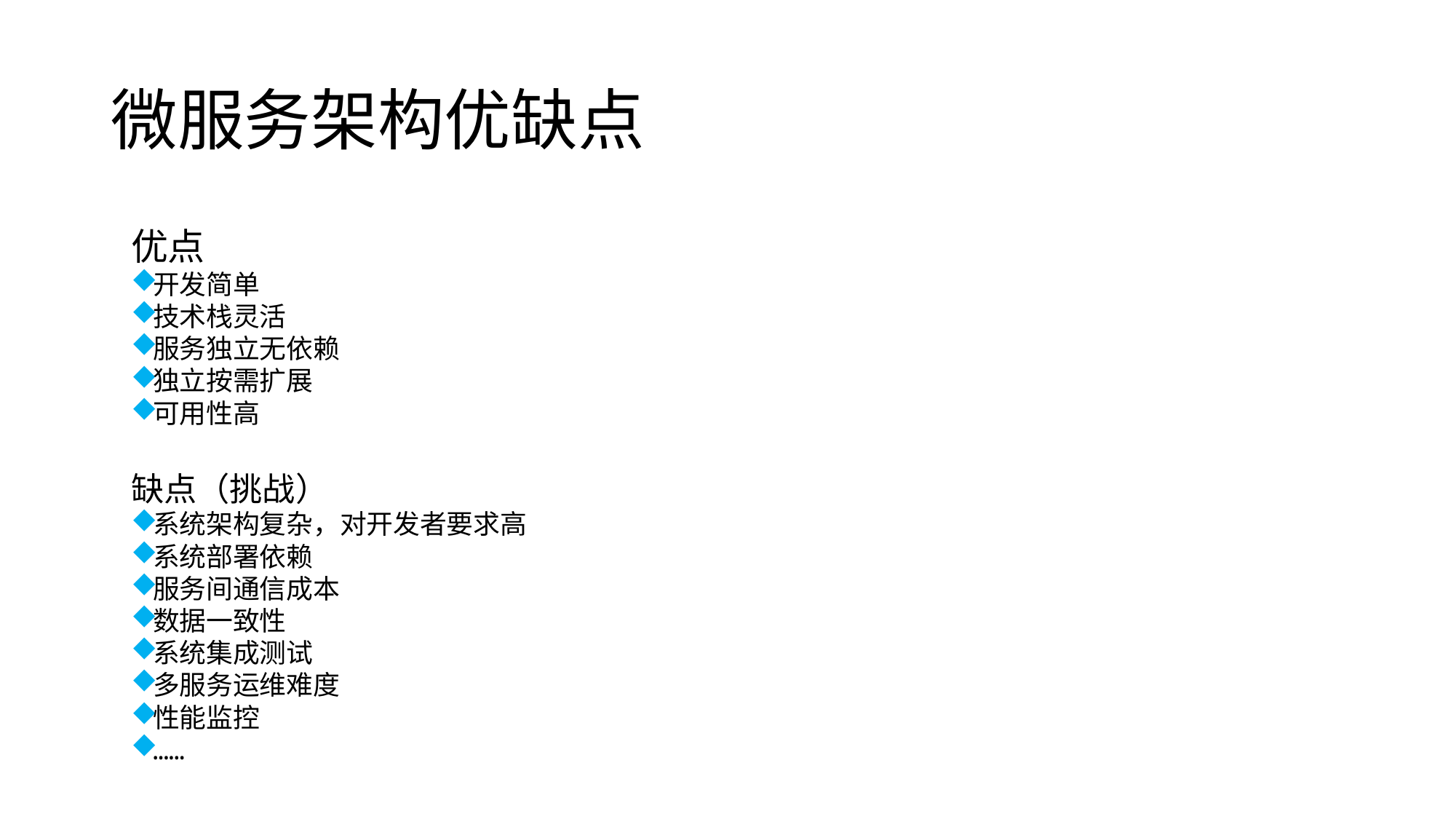

# 微服务架构优缺点
优点
开发简单
技术栈灵活
服务独立无依赖
独立按需扩展
可用性高

缺点（挑战）
系统架构复杂，对开发者要求高
系统部署依赖
服务间通信成本
数据一致性
系统集成测试
多服务运维难度
性能监控
……